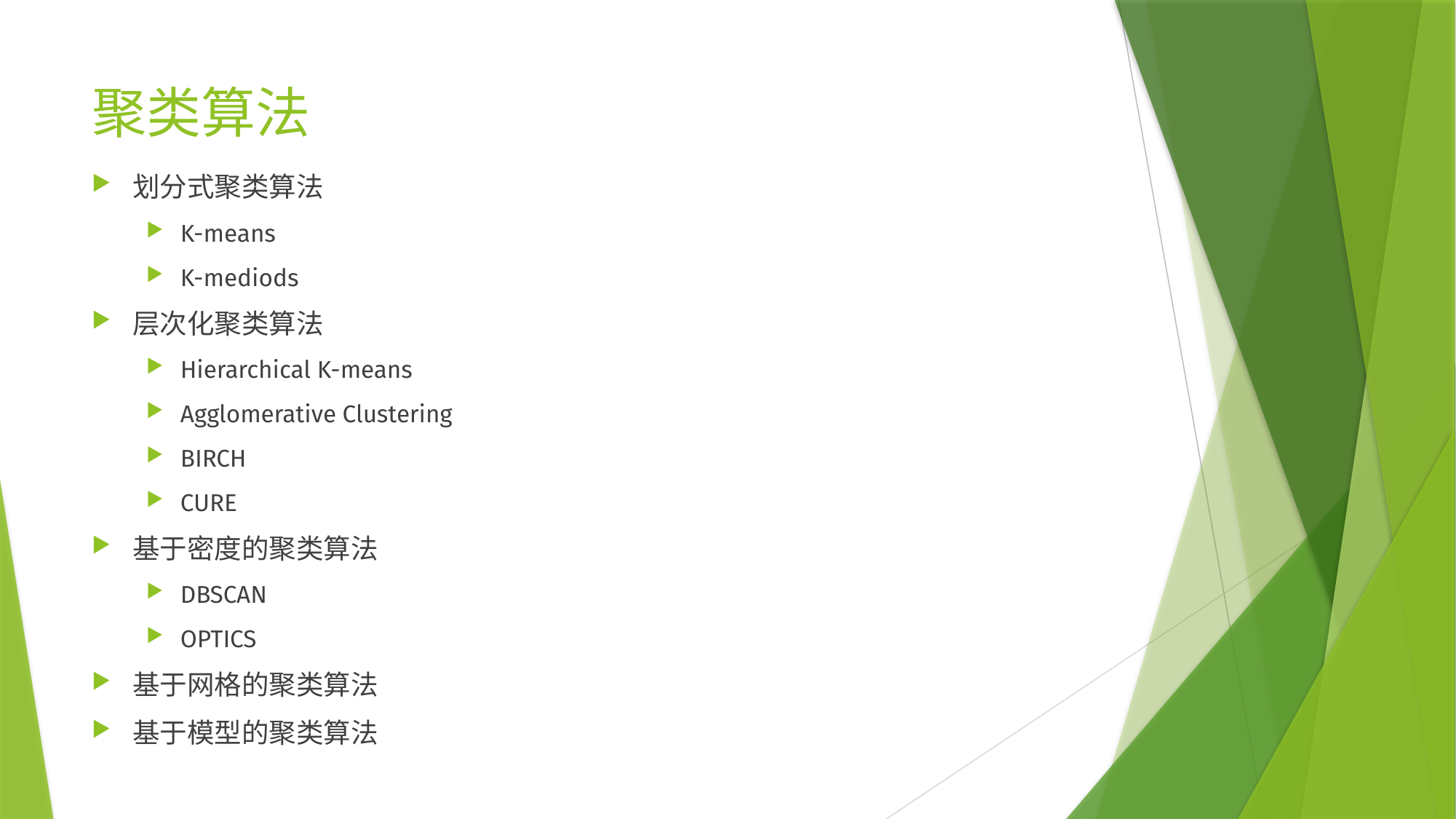

# 聚类算法
划分式聚类算法
K-means
K-mediods
层次化聚类算法
Hierarchical K-means
Agglomerative Clustering
BIRCH
CURE
基于密度的聚类算法
DBSCAN
OPTICS
基于网格的聚类算法
基于模型的聚类算法